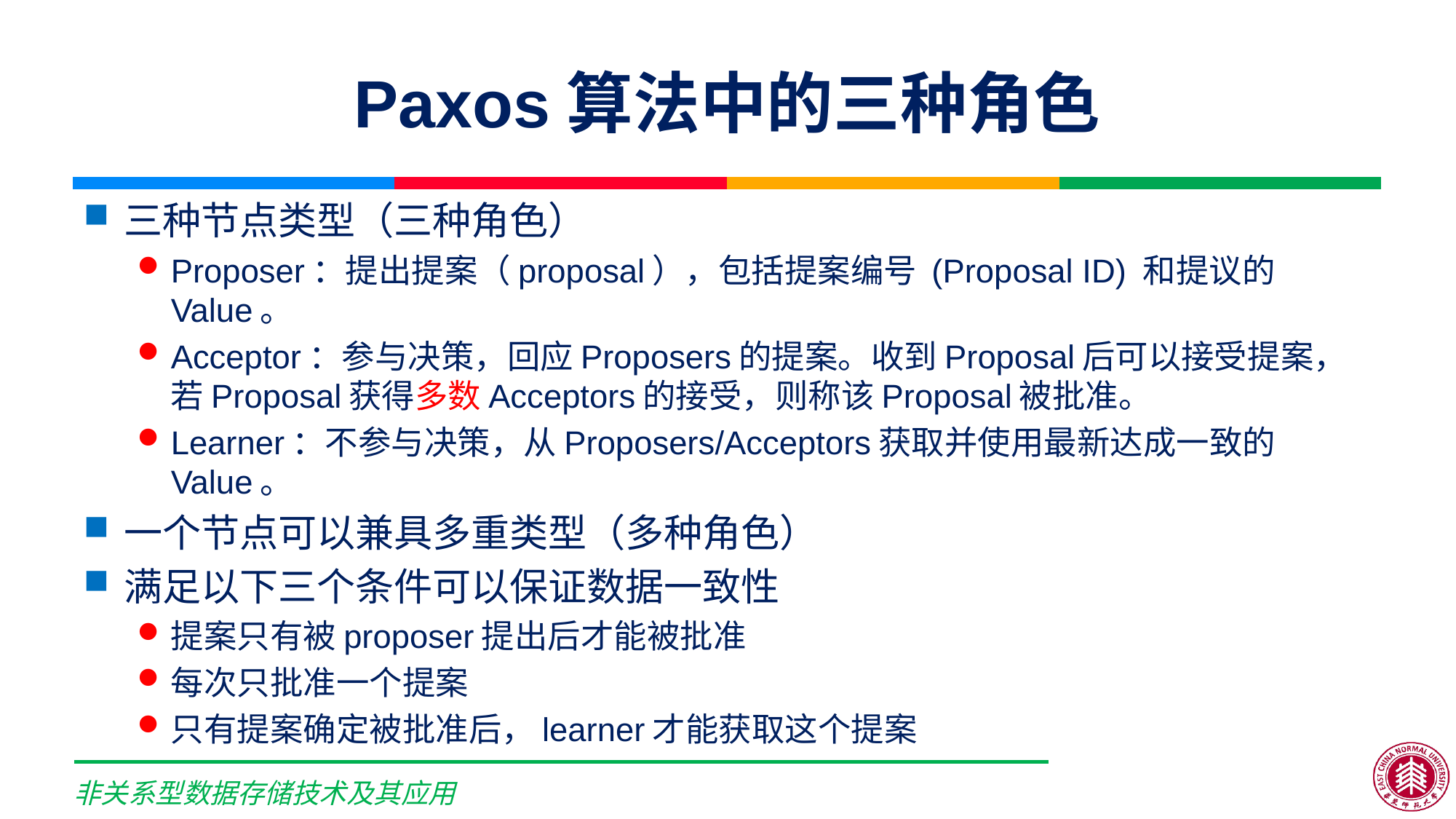

# Paxos算法中的三种角色
三种节点类型（三种角色）
Proposer：提出提案（proposal），包括提案编号 (Proposal ID) 和提议的Value。
Acceptor：参与决策，回应Proposers的提案。收到Proposal后可以接受提案，若Proposal获得多数Acceptors的接受，则称该Proposal被批准。
Learner：不参与决策，从Proposers/Acceptors获取并使用最新达成一致的Value。
一个节点可以兼具多重类型（多种角色）
满足以下三个条件可以保证数据一致性
提案只有被proposer提出后才能被批准
每次只批准一个提案
只有提案确定被批准后，learner才能获取这个提案